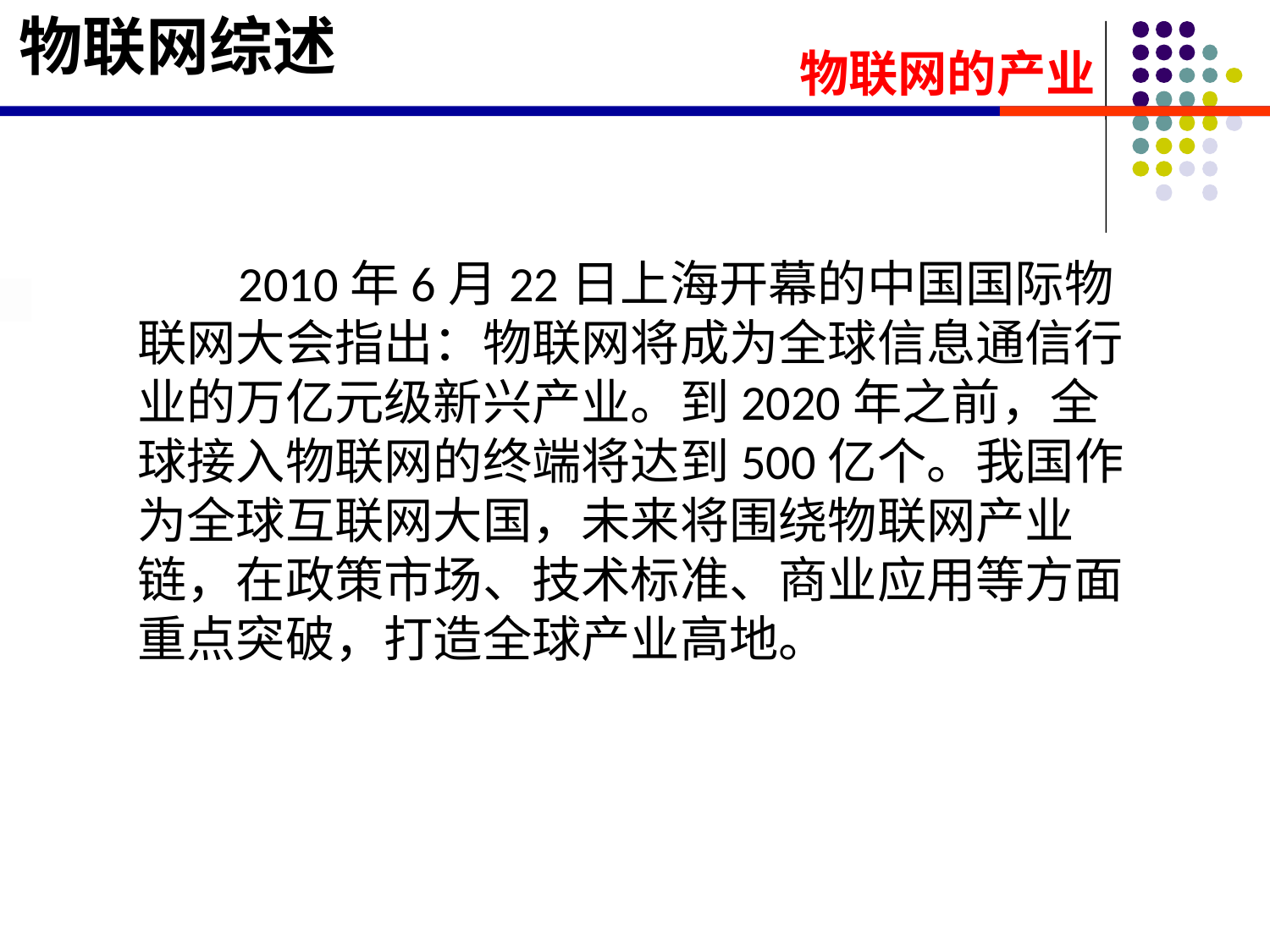

物联网综述
物联网的产业

         2010年6月22日上海开幕的中国国际物联网大会指出：物联网将成为全球信息通信行业的万亿元级新兴产业。到2020年之前，全球接入物联网的终端将达到500亿个。我国作为全球互联网大国，未来将围绕物联网产业链，在政策市场、技术标准、商业应用等方面重点突破，打造全球产业高地。